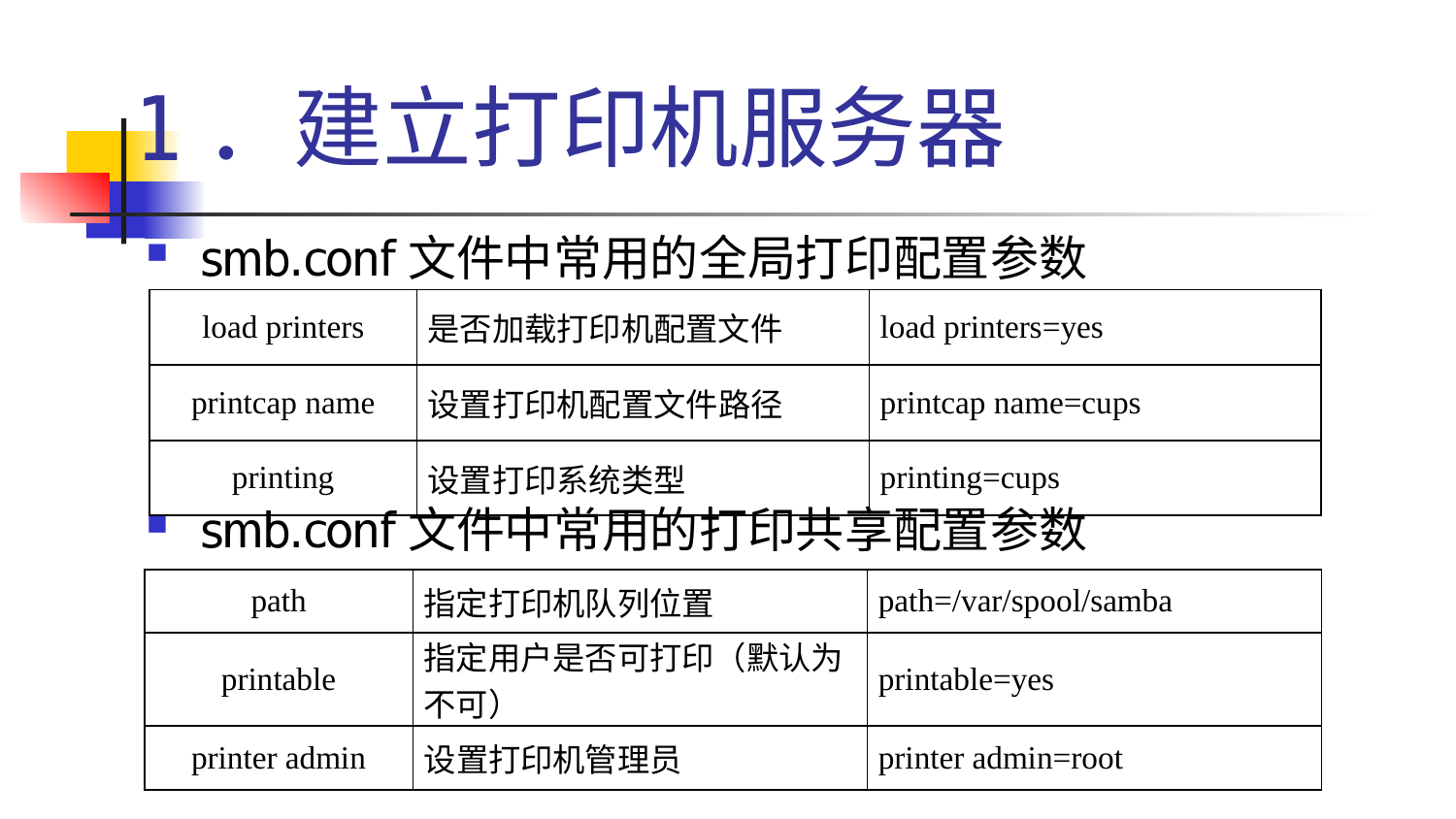

# 1．建立打印机服务器
smb.conf文件中常用的全局打印配置参数

smb.conf文件中常用的打印共享配置参数

| load printers | 是否加载打印机配置文件 | load printers=yes |
| --- | --- | --- |
| printcap name | 设置打印机配置文件路径 | printcap name=cups |
| printing | 设置打印系统类型 | printing=cups |
| path | 指定打印机队列位置 | path=/var/spool/samba |
| --- | --- | --- |
| printable | 指定用户是否可打印（默认为不可） | printable=yes |
| printer admin | 设置打印机管理员 | printer admin=root |